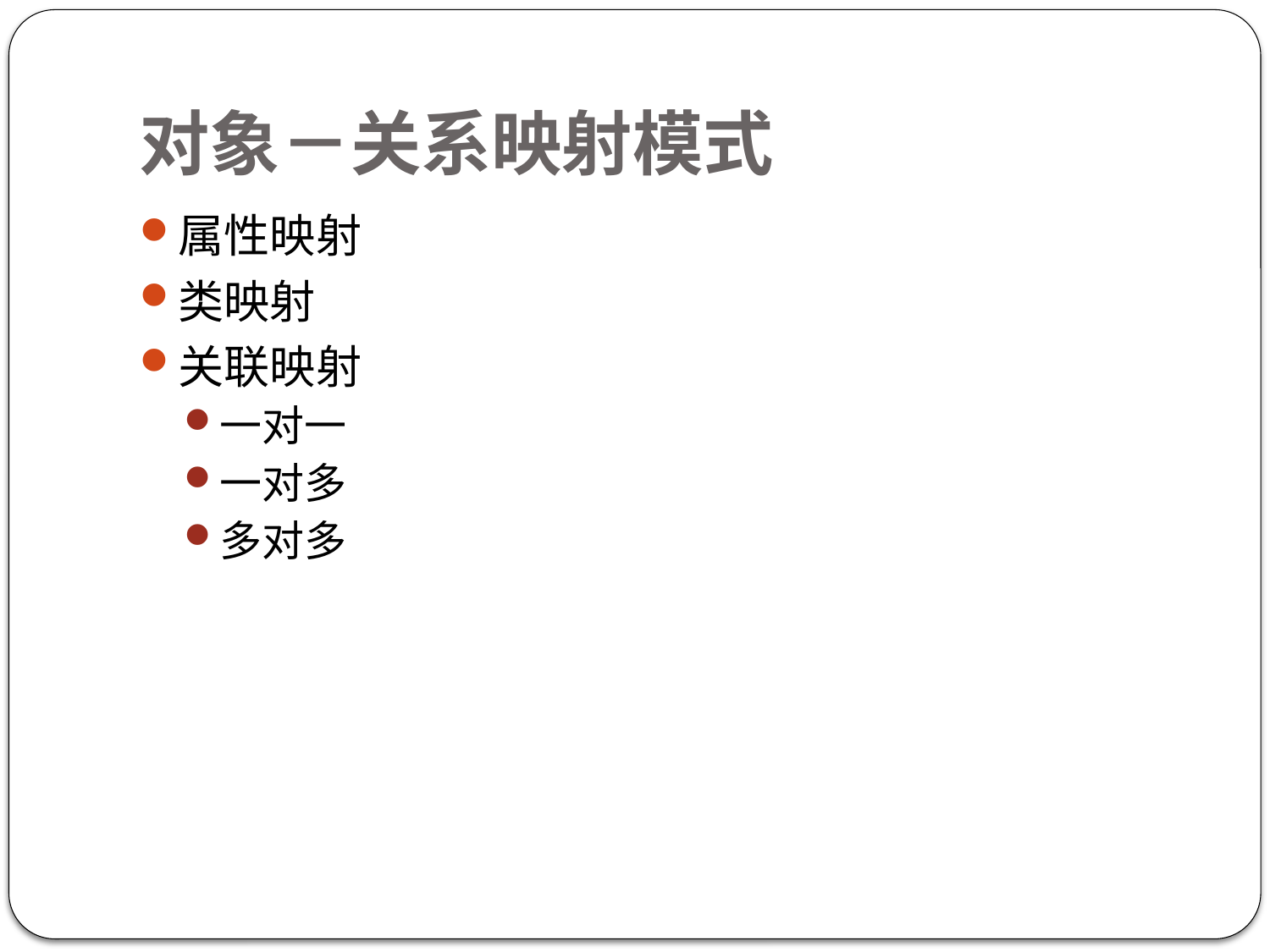

# 对象－关系映射模式
属性映射
类映射
关联映射
一对一
一对多
多对多